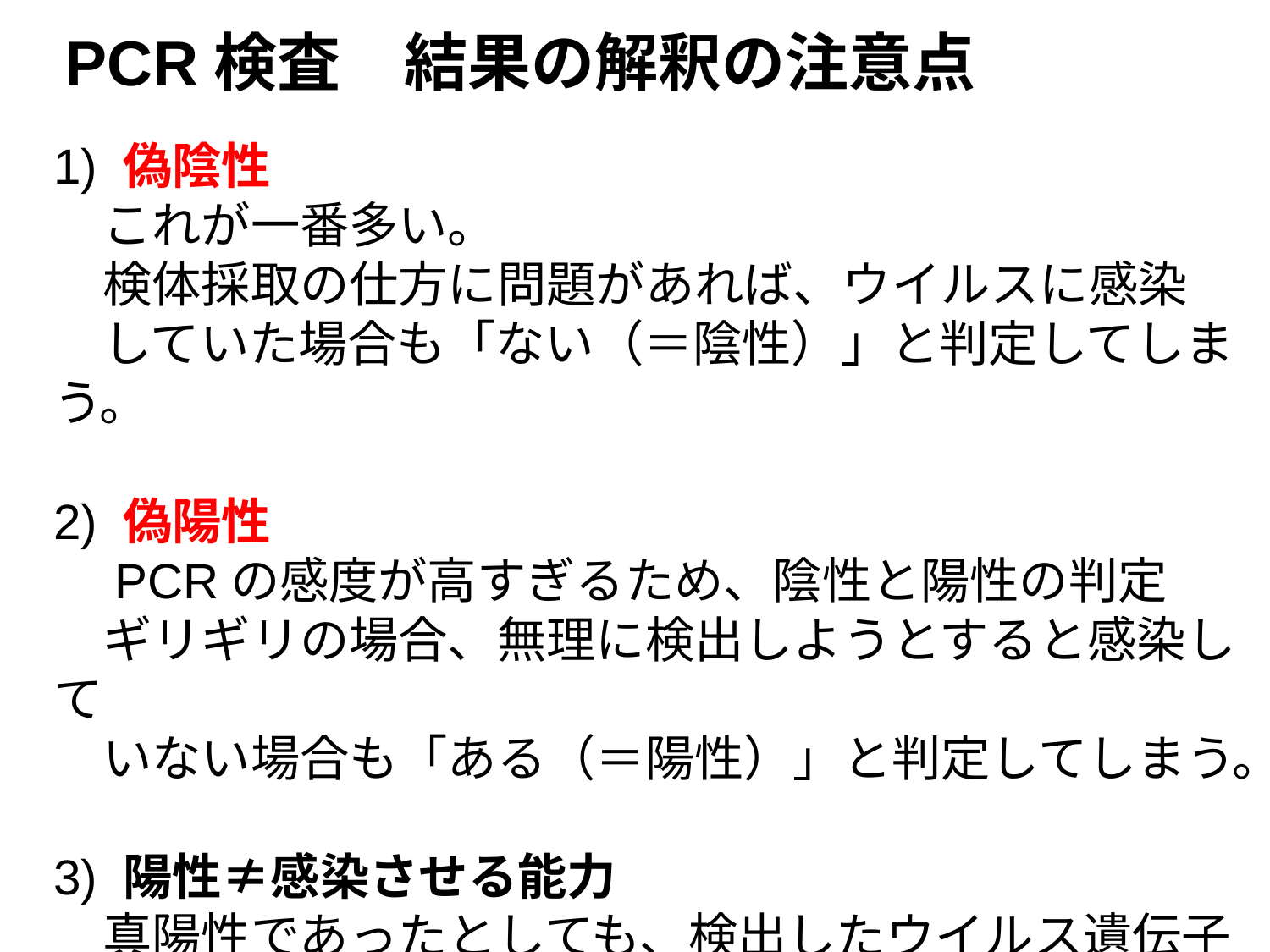

# PCR検査　結果の解釈の注意点
1) 偽陰性
　これが一番多い。
　検体採取の仕方に問題があれば、ウイルスに感染
　していた場合も「ない（＝陰性）」と判定してしまう。

2) 偽陽性
　PCRの感度が高すぎるため、陰性と陽性の判定
　ギリギリの場合、無理に検出しようとすると感染して
　いない場合も「ある（＝陽性）」と判定してしまう。

3) 陽性≠感染させる能力
　真陽性であったとしても、検出したウイルス遺伝子は
　活性のあるウイルスでない場合もある。